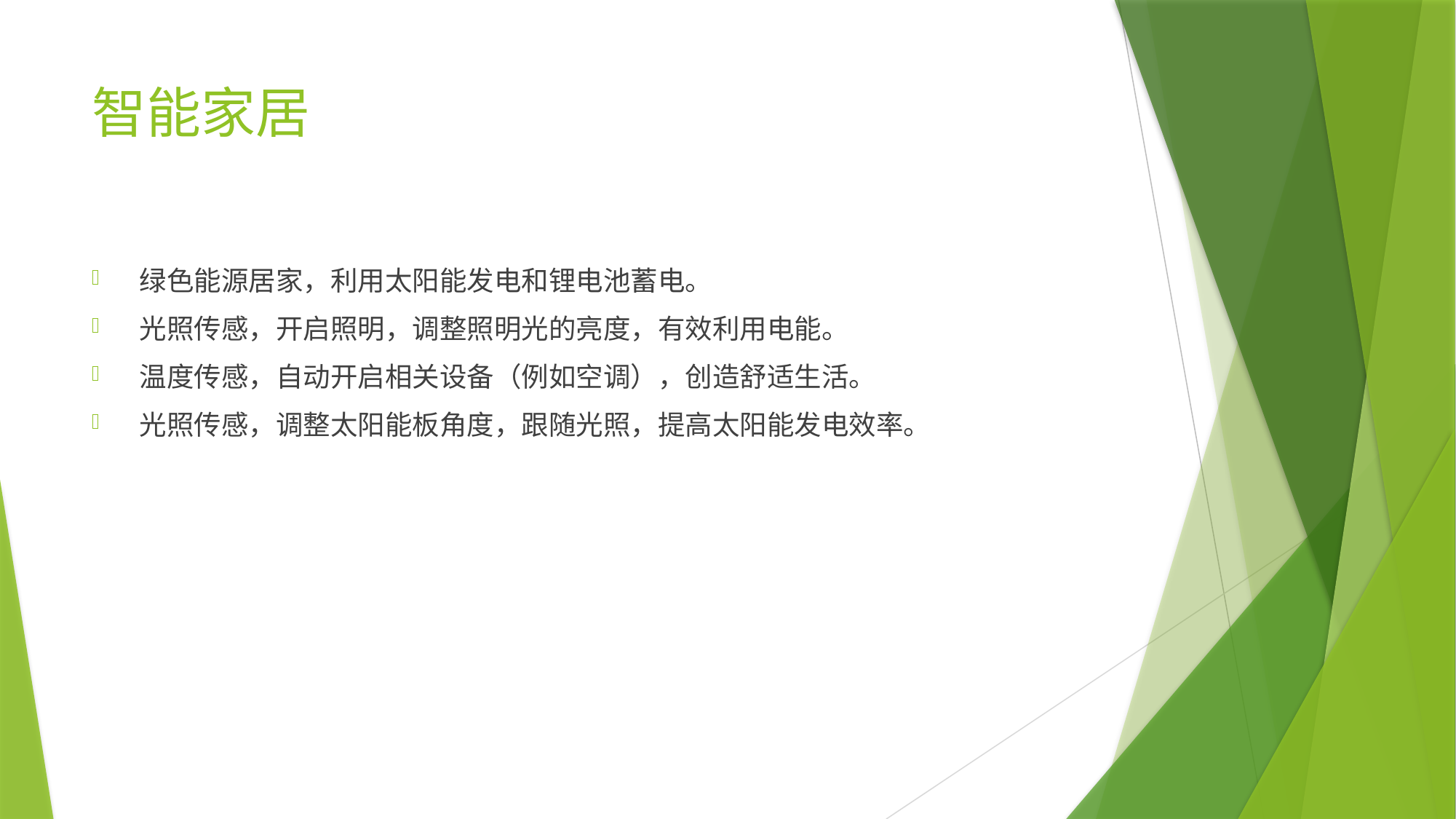

# 智能家居
绿色能源居家，利用太阳能发电和锂电池蓄电。
光照传感，开启照明，调整照明光的亮度，有效利用电能。
温度传感，自动开启相关设备（例如空调），创造舒适生活。
光照传感，调整太阳能板角度，跟随光照，提高太阳能发电效率。